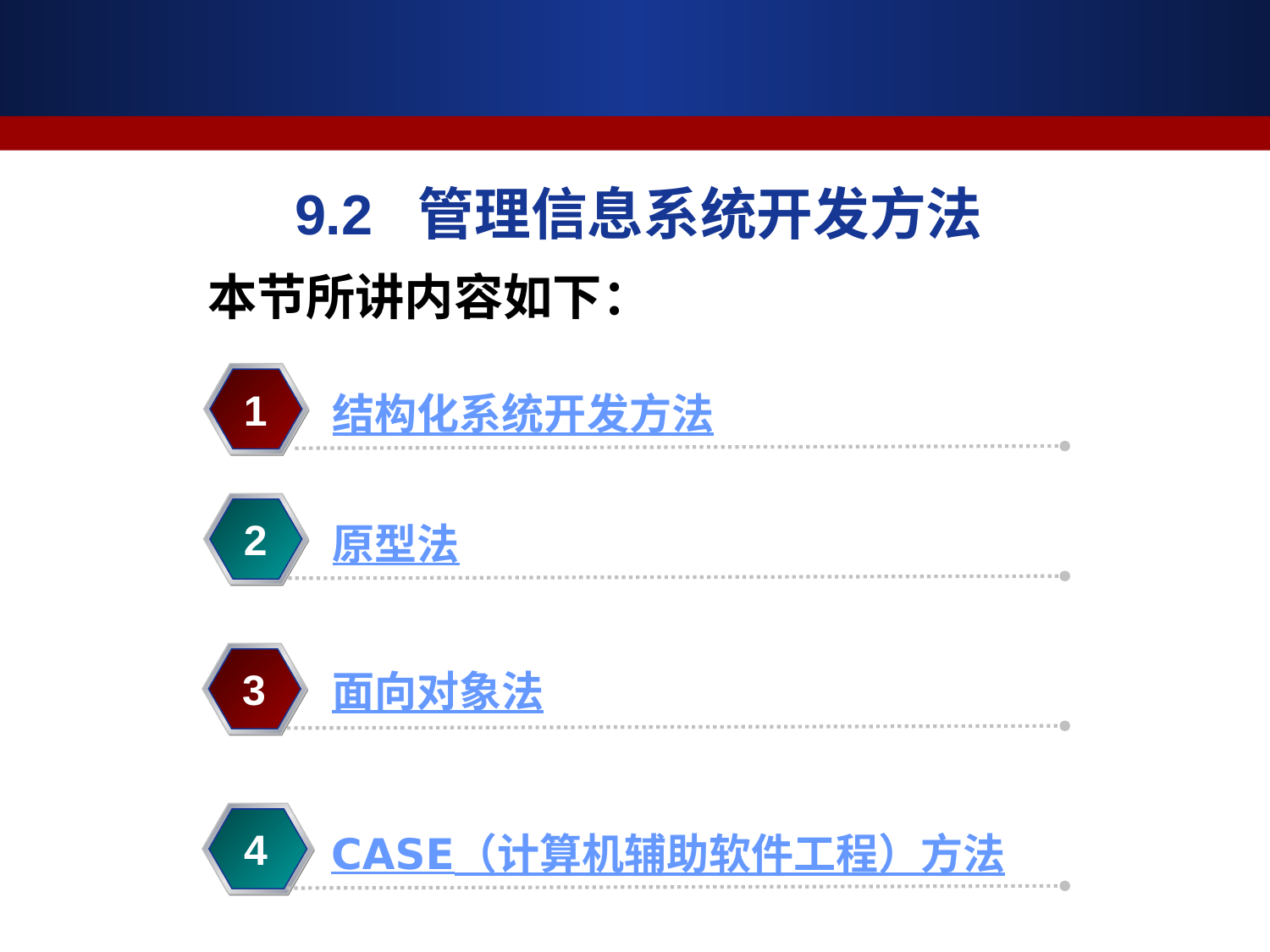

# 9.2  管理信息系统开发方法
本节所讲内容如下：
结构化系统开发方法

1

原型法

2

面向对象法

3

CASE（计算机辅助软件工程）方法

4